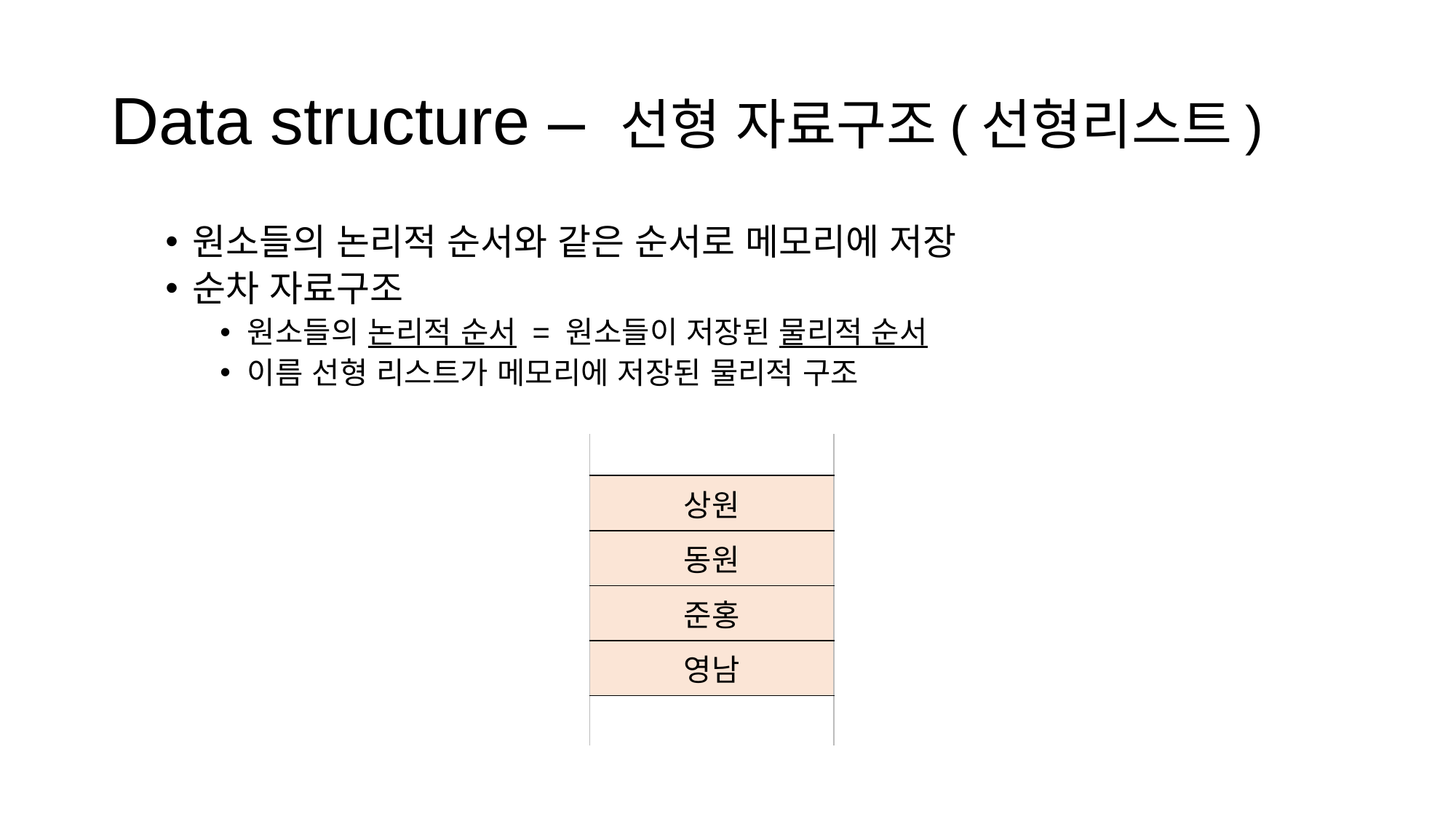

# Data structure – 선형 자료구조(선형리스트)
원소들의 논리적 순서와 같은 순서로 메모리에 저장
순차 자료구조
원소들의 논리적 순서 = 원소들이 저장된 물리적 순서
이름 선형 리스트가 메모리에 저장된 물리적 구조

|  |
| --- |
| 상원 |
| 동원 |
| 준홍 |
| 영남 |
|  |